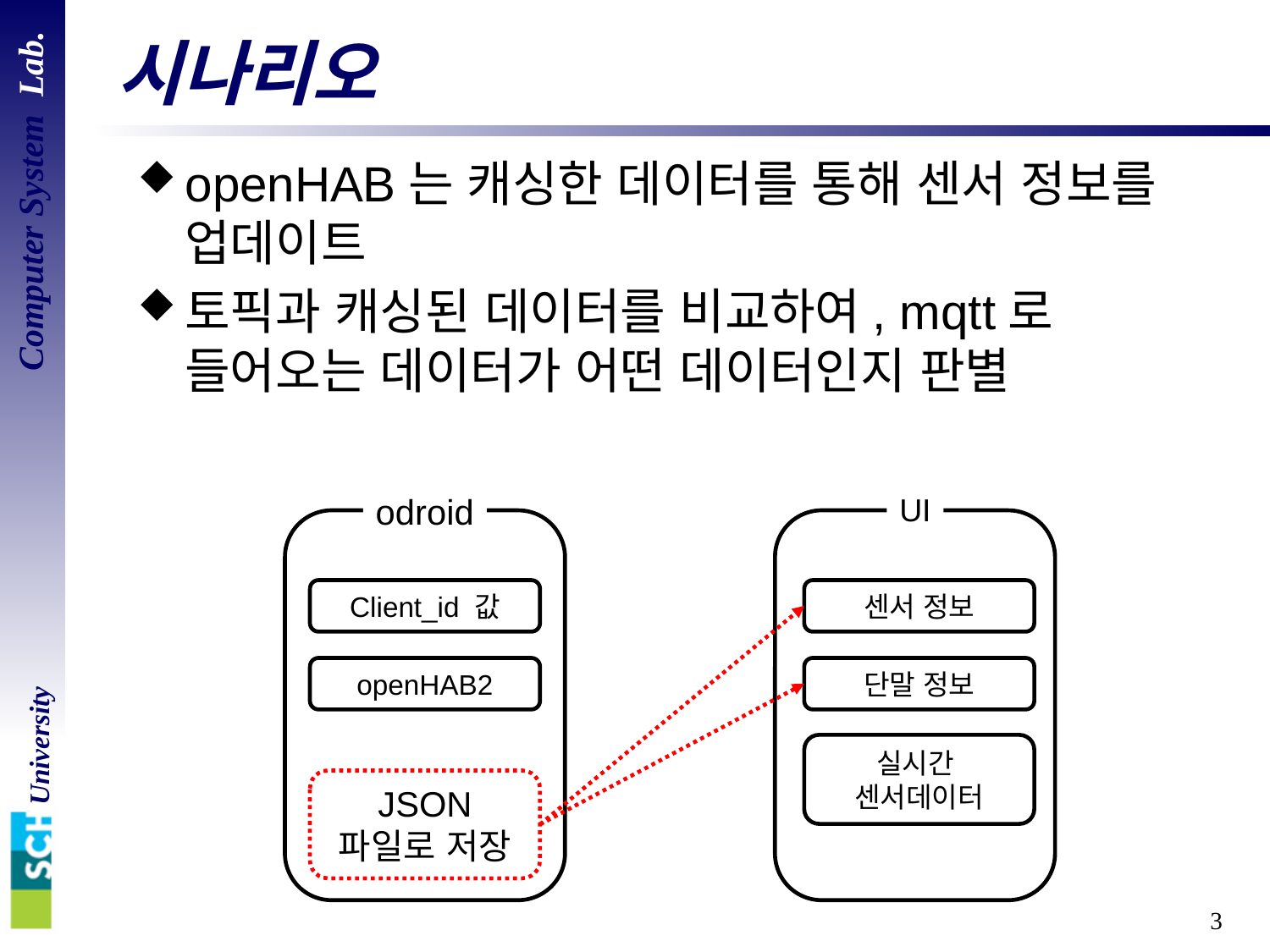

# 시나리오
openHAB는 캐싱한 데이터를 통해 센서 정보를 업데이트
토픽과 캐싱된 데이터를 비교하여, mqtt로 들어오는 데이터가 어떤 데이터인지 판별
odroid
UI

Client_id 값
센서 정보
openHAB2
단말 정보
실시간
센서데이터
JSON 파일로 저장